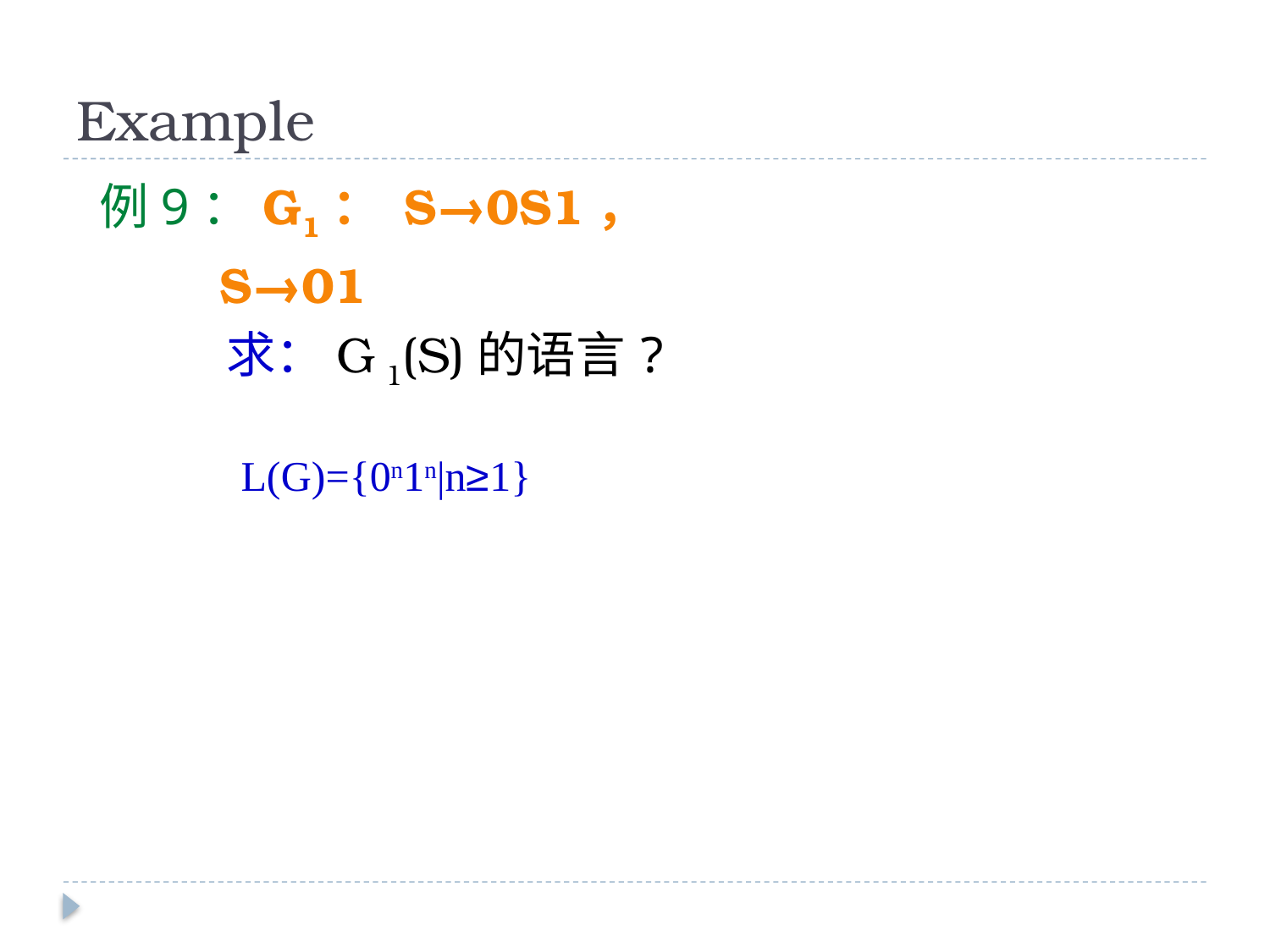

# Example
 例9：G1： S→0S1，
	 S→01
	 求：G 1(S)的语言?

L(G)={0n1n|n≥1}
69